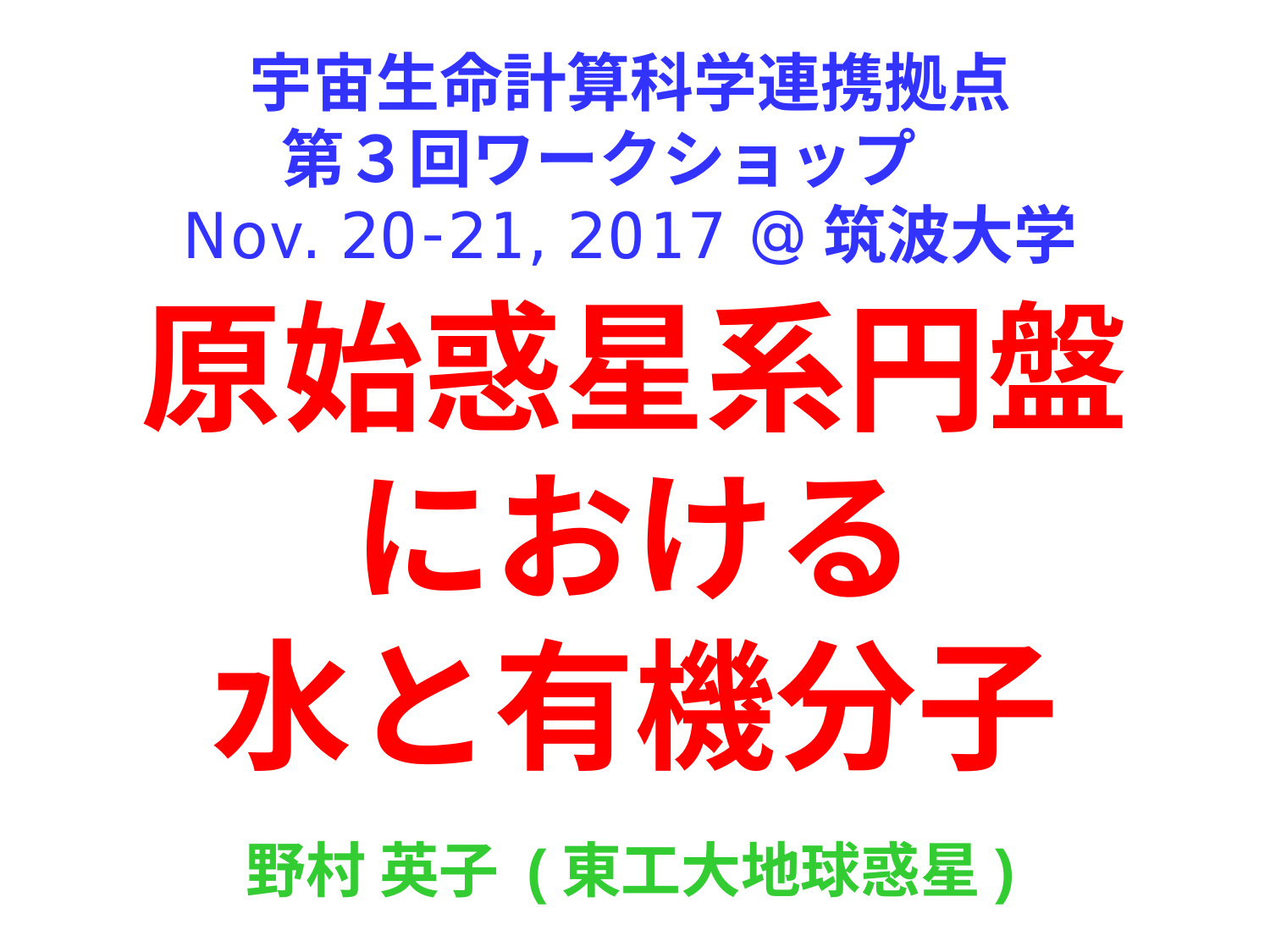

宇宙生命計算科学連携拠点
第３回ワークショップ
Nov. 20-21, 2017 @筑波大学
# 原始惑星系円盤 における 水と有機分子
野村 英子 (東工大地球惑星)